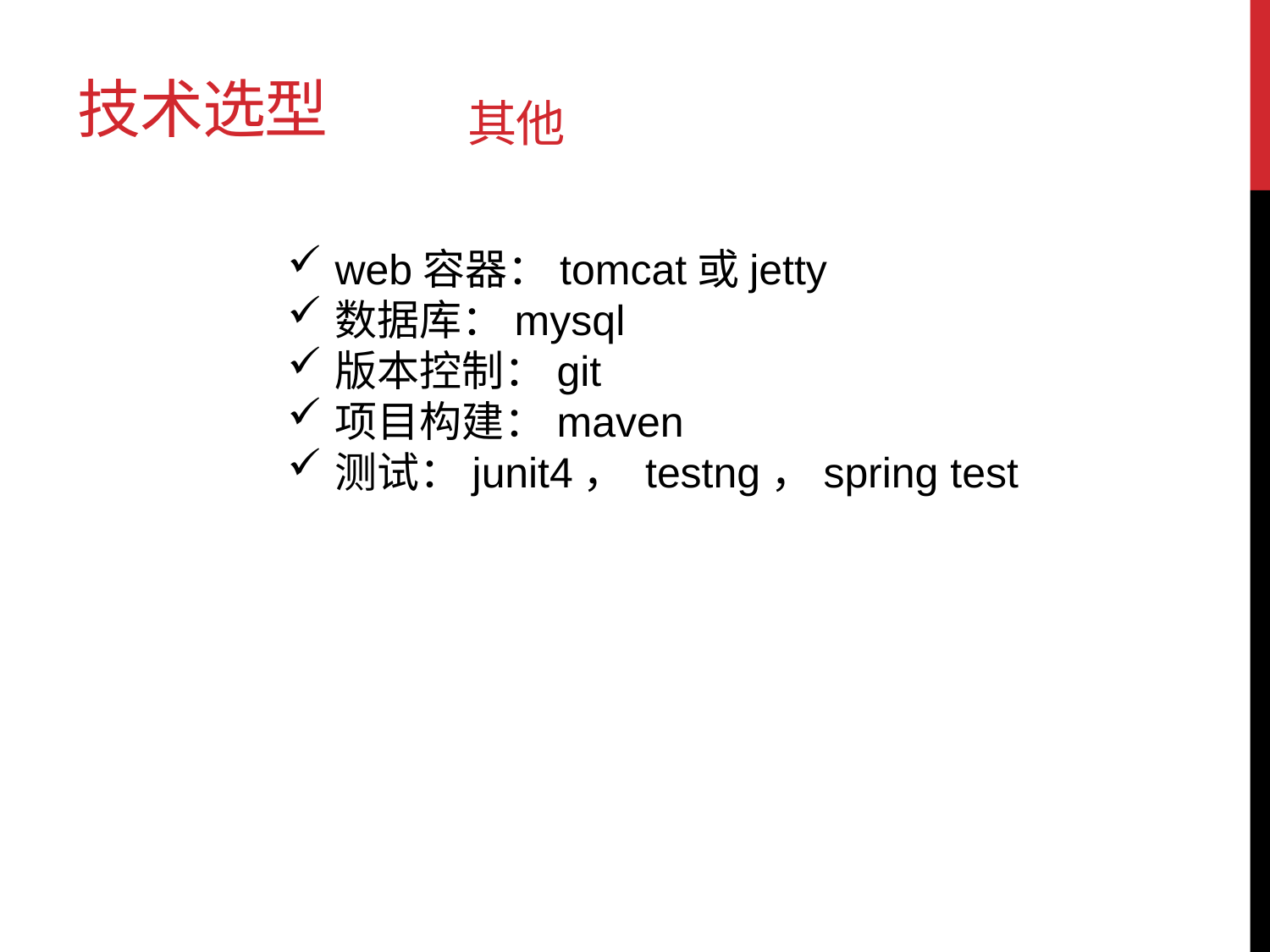

# 技术选型
其他
web容器：tomcat或jetty
数据库：mysql
版本控制：git
项目构建：maven
测试：junit4， testng，spring test